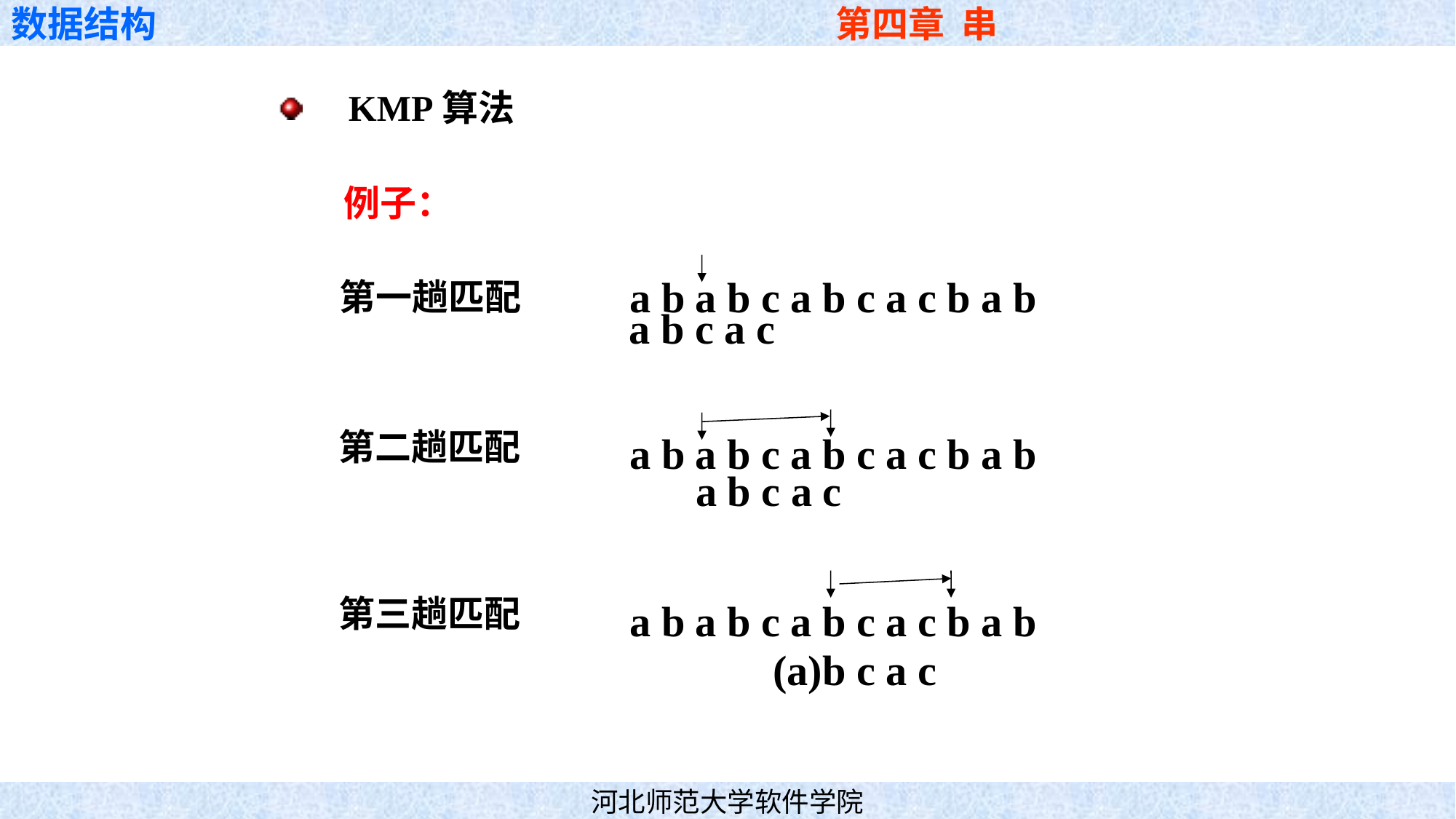

KMP算法
       例子：

a b a b c a b c a c b a b
第一趟匹配
a b c a c

第二趟匹配
a b a b c a b c a c b a b
a b c a c

第三趟匹配
a b a b c a b c a c b a b
(a)b c a c